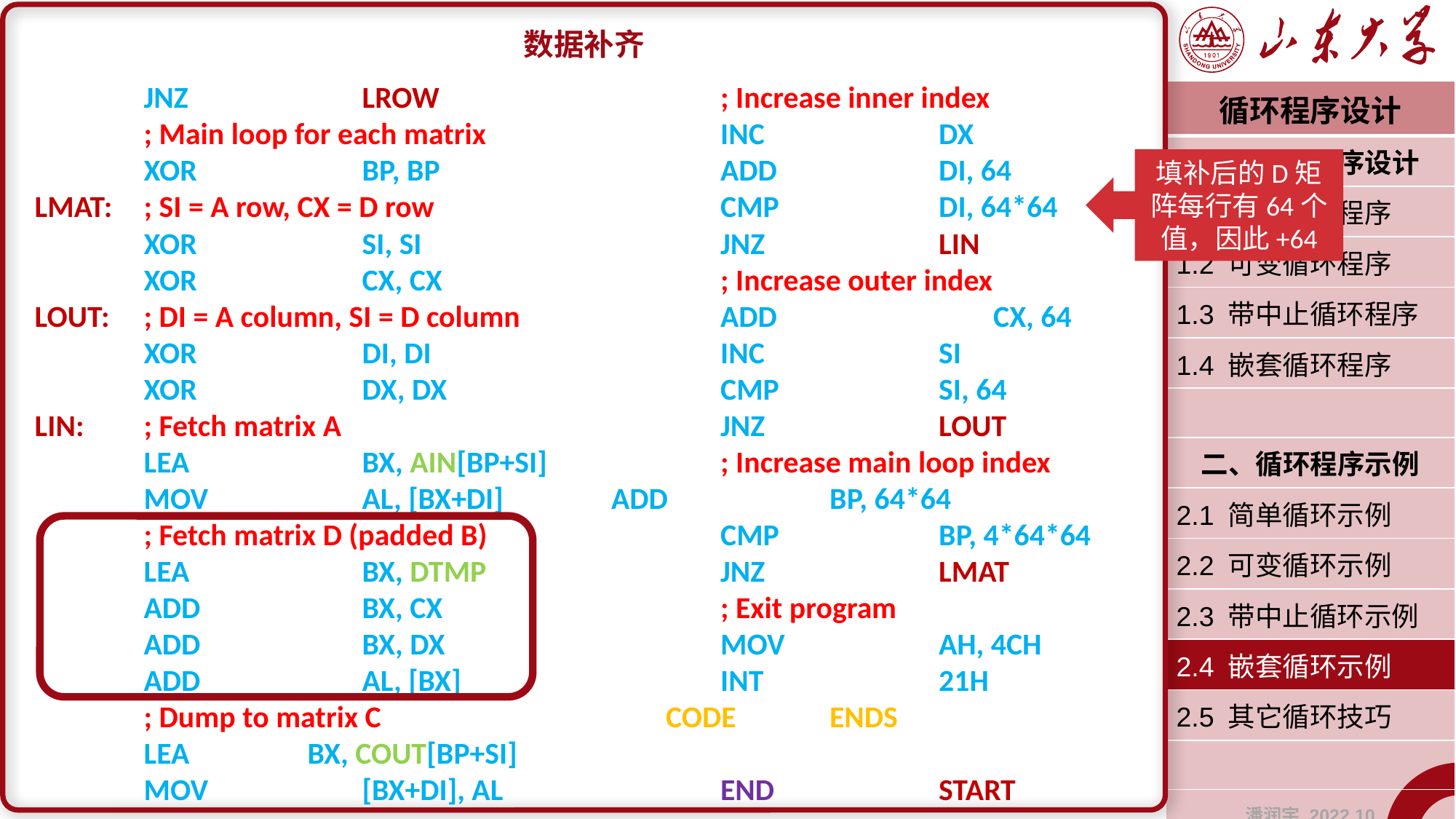

数据补齐
	JNZ		LROW
	; Main loop for each matrix
	XOR		BP, BP
LMAT:	; SI = A row, CX = D row
	XOR		SI, SI
	XOR		CX, CX
LOUT:	; DI = A column, SI = D column
	XOR		DI, DI
	XOR		DX, DX
LIN:	; Fetch matrix A
	LEA		BX, AIN[BP+SI]
	MOV		AL, [BX+DI]
	; Fetch matrix D (padded B)
	LEA		BX, DTMP
	ADD		BX, CX
	ADD		BX, DX
	ADD		AL, [BX]
	; Dump to matrix C
LEA		BX, COUT[BP+SI]
	MOV		[BX+DI], AL
; Increase inner index
	INC		DX
	ADD 		DI, 64
	CMP		DI, 64*64
	JNZ		LIN
; Increase outer index
ADD		CX, 64
	INC		SI
	CMP		SI, 64
	JNZ		LOUT
	; Increase main loop index 	ADD		BP, 64*64
	CMP		BP, 4*64*64
	JNZ		LMAT
; Exit program
	MOV		AH, 4CH
	INT		21H
CODE	ENDS

	END		START
| 循环程序设计 |
| --- |
| 一、循环程序设计 |
| 1.1 简单循环程序 |
| 1.2 可变循环程序 |
| 1.3 带中止循环程序 |
| 1.4 嵌套循环程序 |
|  |
| 二、循环程序示例 |
| 2.1 简单循环示例 |
| 2.2 可变循环示例 |
| 2.3 带中止循环示例 |
| 2.4 嵌套循环示例 |
| 2.5 其它循环技巧 |
|  |
| 潘润宇 2022.10 |
填补后的D矩阵每行有64个值，因此+64